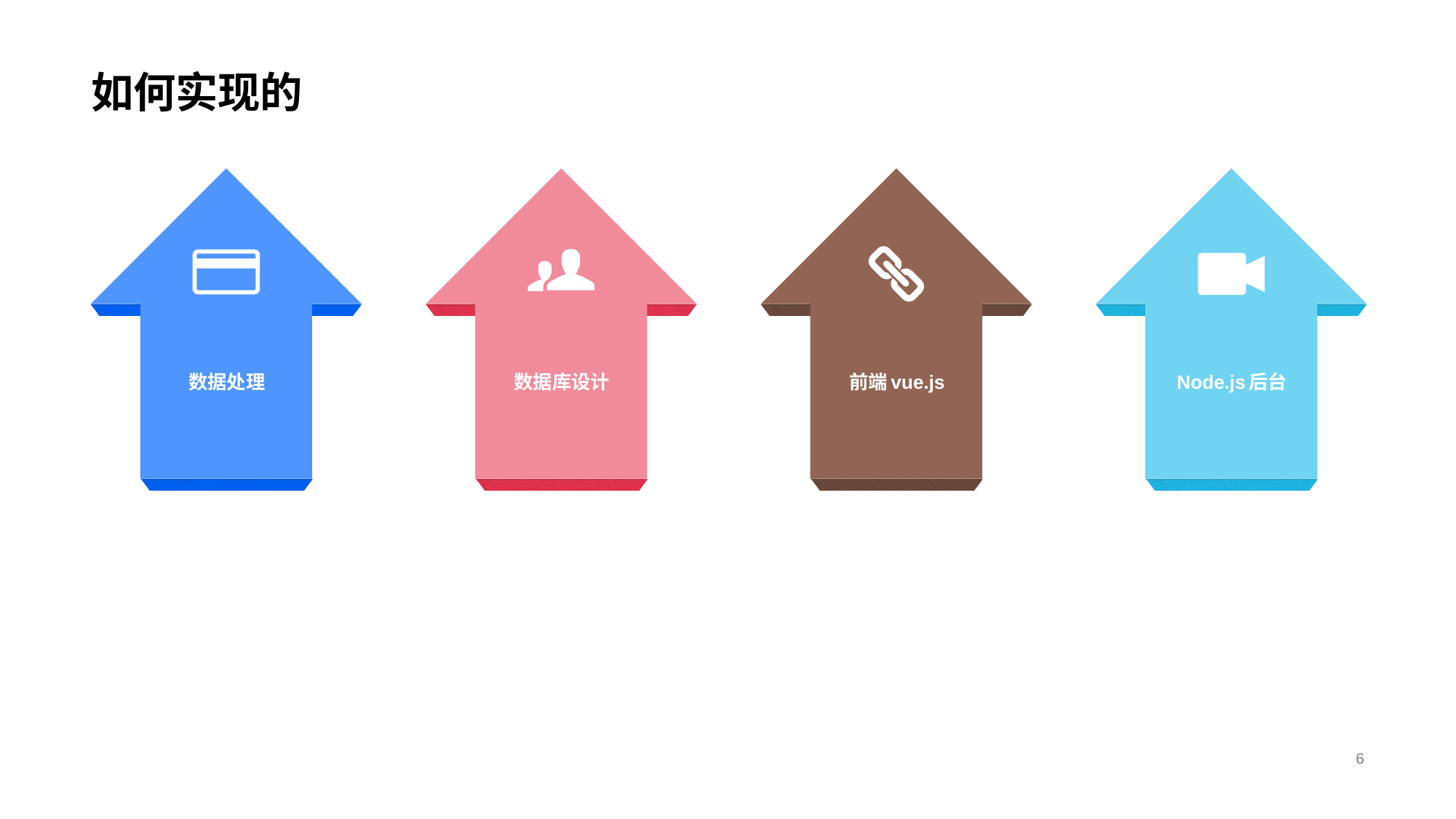

# 如何实现的

数据处理

数据库设计

前端vue.js

Node.js后台

6